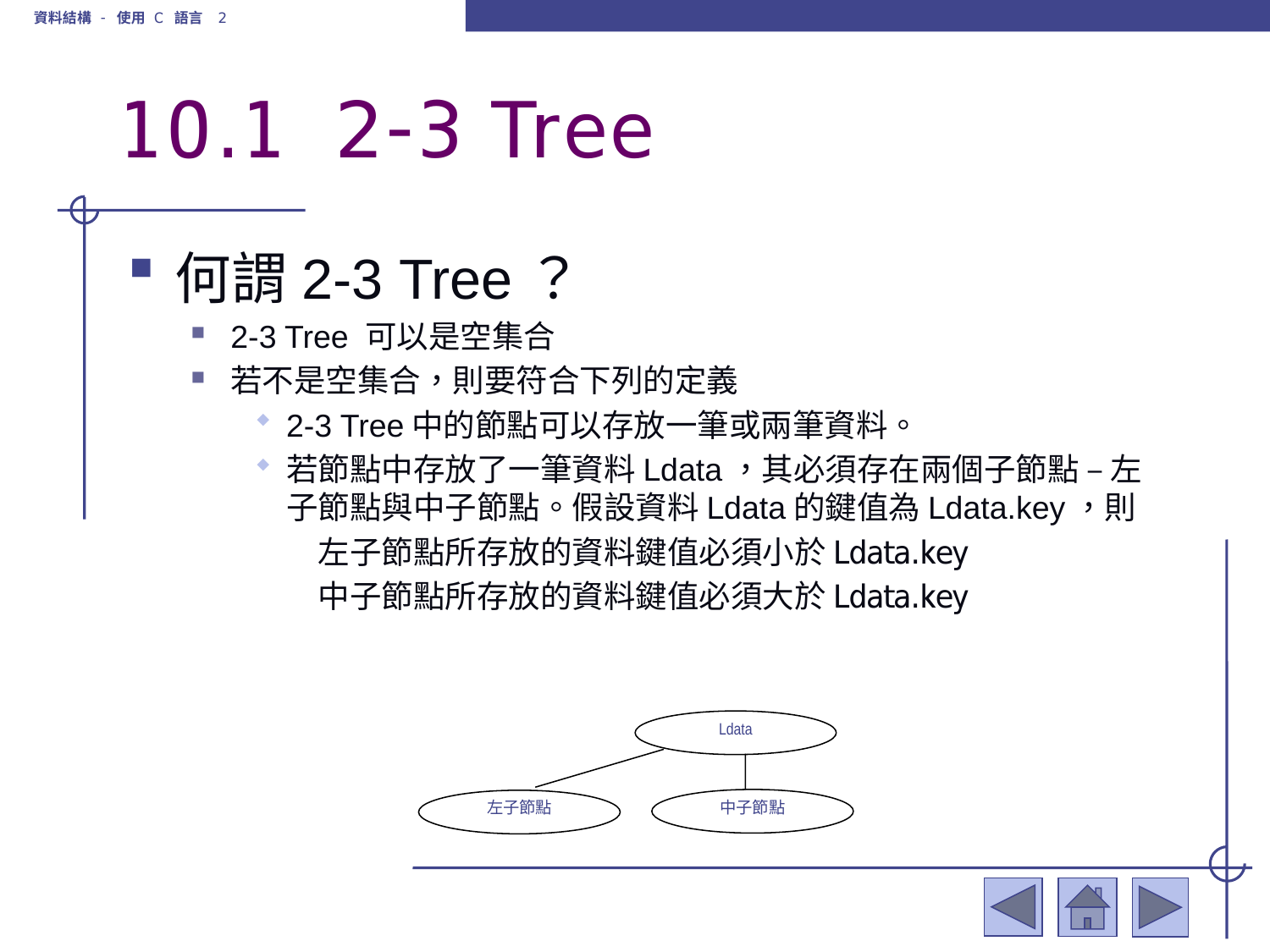

資料結構 - 使用 C 語言   2
# 10.1  2-3 Tree
何謂2-3 Tree？
2-3 Tree 可以是空集合
若不是空集合，則要符合下列的定義
2-3 Tree中的節點可以存放一筆或兩筆資料。
若節點中存放了一筆資料Ldata，其必須存在兩個子節點 – 左子節點與中子節點。假設資料Ldata的鍵值為Ldata.key，則
左子節點所存放的資料鍵值必須小於Ldata.key
中子節點所存放的資料鍵值必須大於Ldata.key

Ldata

中子節點
左子節點